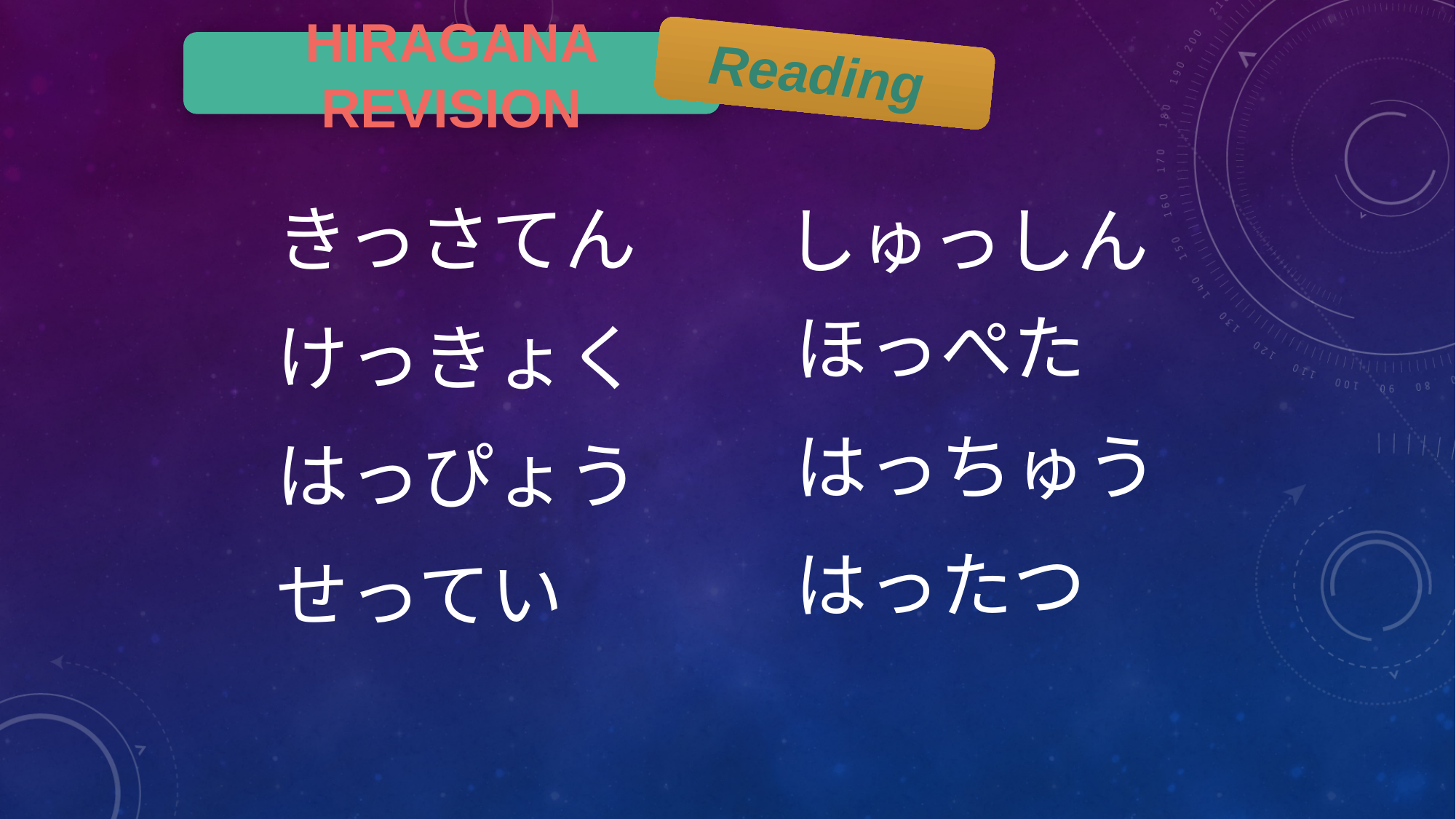

HIRAGANA REVISION
Reading
きっさてん
しゅっしん
ほっぺた
けっきょく
はっちゅう
はっぴょう
はったつ
せってい